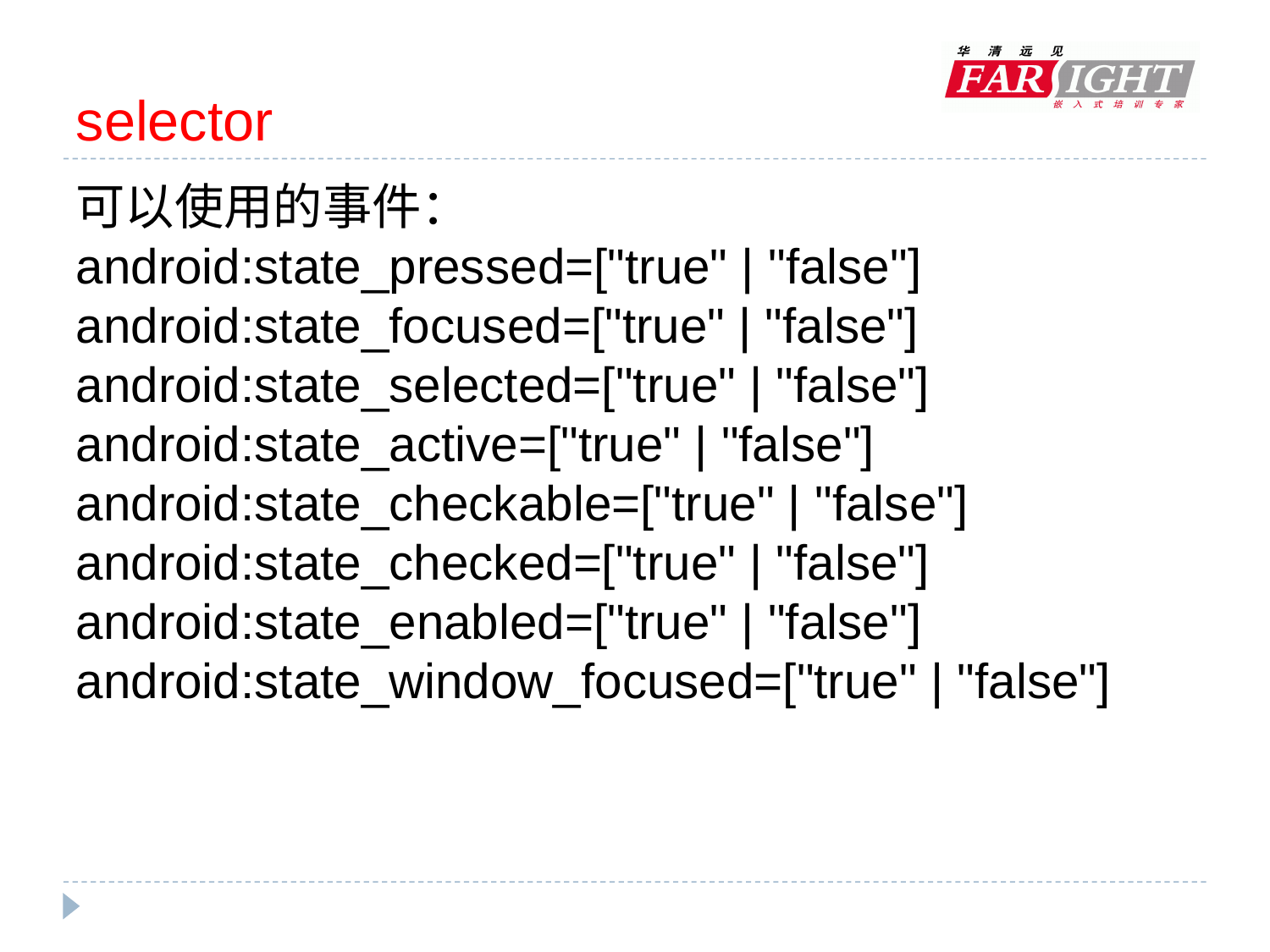

# selector
可以使用的事件：
android:state_pressed=["true" | "false"]
android:state_focused=["true" | "false"]
android:state_selected=["true" | "false"]
android:state_active=["true" | "false"]
android:state_checkable=["true" | "false"]
android:state_checked=["true" | "false"]
android:state_enabled=["true" | "false"]
android:state_window_focused=["true" | "false"]